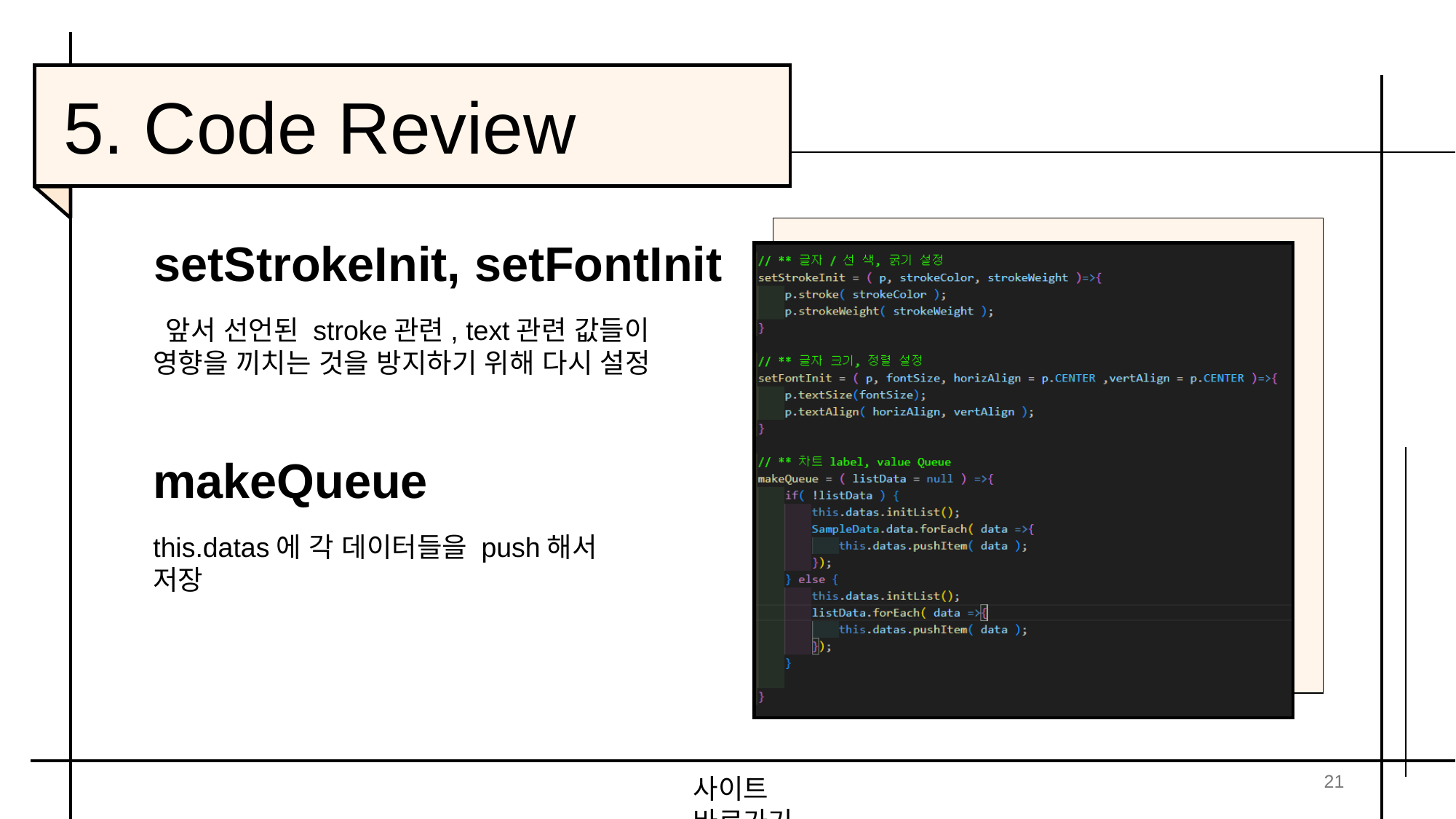

5. Code Review

setStrokeInit, setFontInit
 앞서 선언된 stroke관련, text관련 값들이 영향을 끼치는 것을 방지하기 위해 다시 설정
makeQueue
this.datas에 각 데이터들을 push해서 저장
21
사이트 바로가기